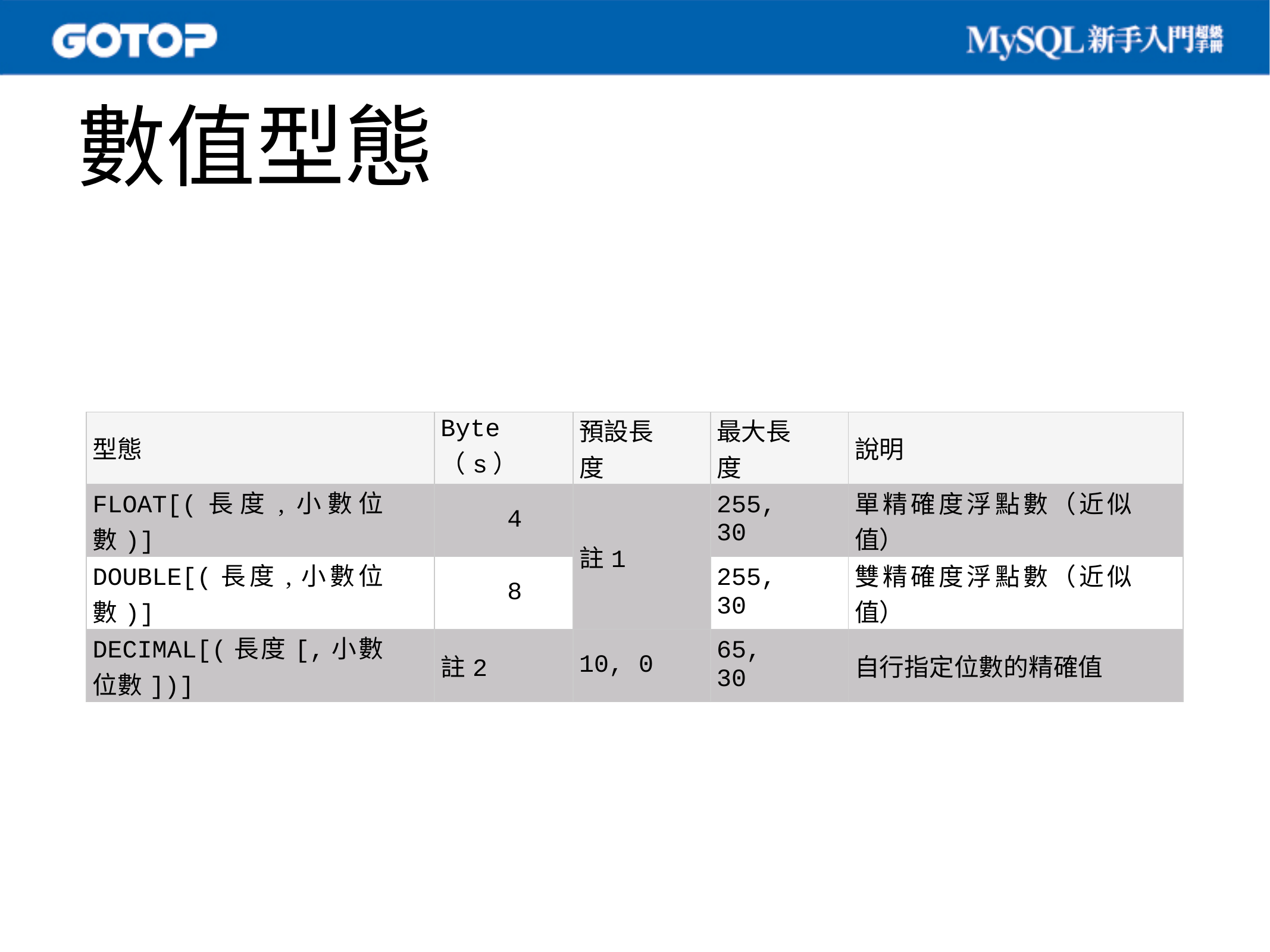

# 數值型態
| 型態 | Byte（s） | 預設長度 | 最大長度 | 說明 |
| --- | --- | --- | --- | --- |
| FLOAT[(長度,小數位數)] | 4 | 註1 | 255, 30 | 單精確度浮點數（近似值） |
| DOUBLE[(長度,小數位數)] | 8 |  | 255, 30 | 雙精確度浮點數（近似值） |
| DECIMAL[(長度[,小數位數])] | 註2 | 10, 0 | 65, 30 | 自行指定位數的精確值 |